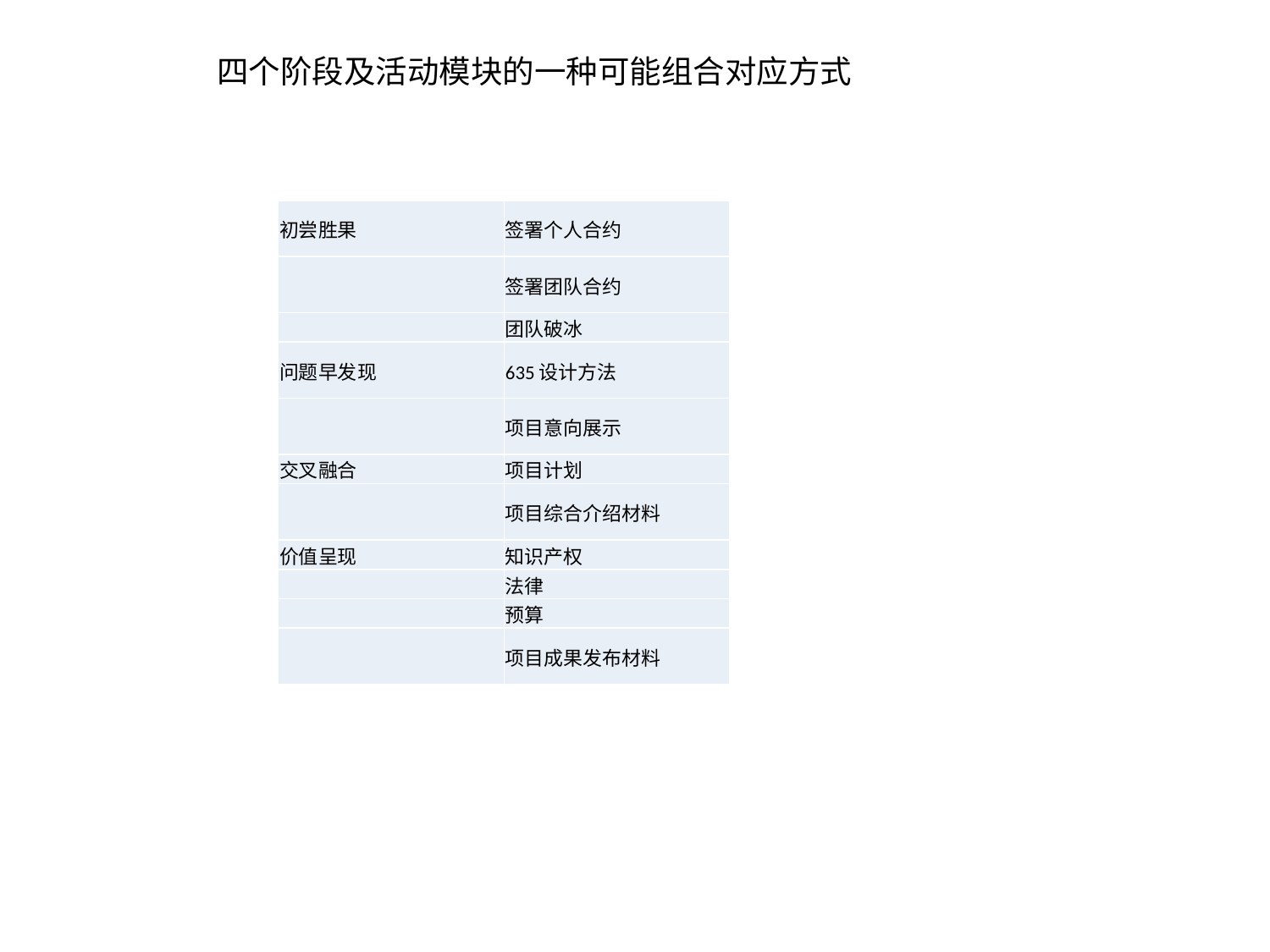

四个阶段及活动模块的一种可能组合对应方式
| 初尝胜果 | 签署个人合约 |
| --- | --- |
|  | 签署团队合约 |
|  | 团队破冰 |
| 问题早发现 | 635设计方法 |
|  | 项目意向展示 |
| 交叉融合 | 项目计划 |
|  | 项目综合介绍材料 |
| 价值呈现 | 知识产权 |
|  | 法律 |
|  | 预算 |
|  | 项目成果发布材料 |